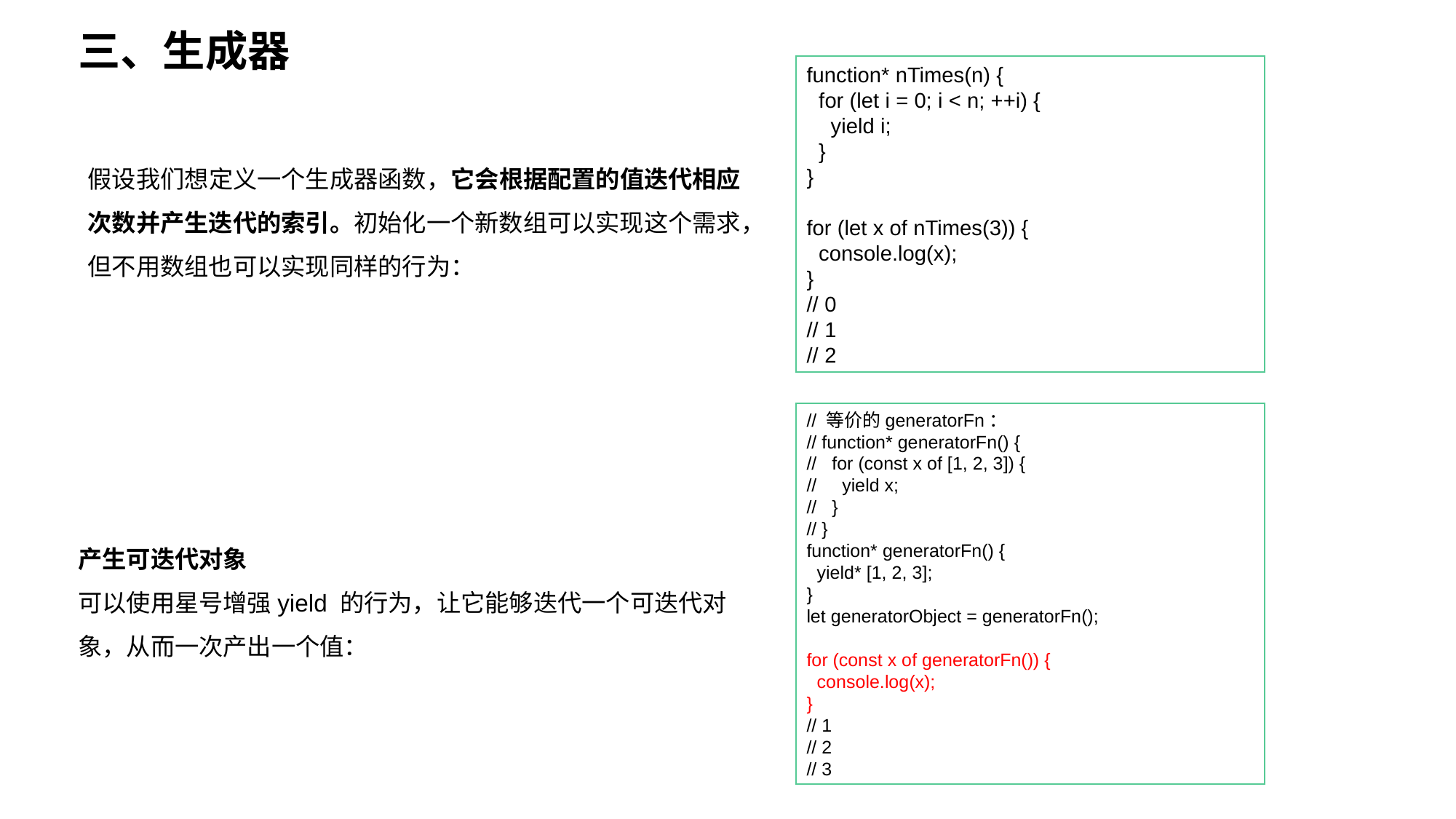

三、生成器
function* nTimes(n) {
  for (let i = 0; i < n; ++i) {
    yield i;
  }
}

for (let x of nTimes(3)) {
  console.log(x);
}
// 0
// 1
// 2
假设我们想定义一个生成器函数，它会根据配置的值迭代相应次数并产生迭代的索引。初始化一个新数组可以实现这个需求，但不用数组也可以实现同样的行为：
// 等价的generatorFn：
// function* generatorFn() {
//   for (const x of [1, 2, 3]) {
//     yield x;
//   }
// }
function* generatorFn() {
  yield* [1, 2, 3];
}
let generatorObject = generatorFn();

for (const x of generatorFn()) {
  console.log(x);
}
// 1
// 2
// 3
产生可迭代对象
可以使用星号增强yield 的行为，让它能够迭代一个可迭代对象，从而一次产出一个值：